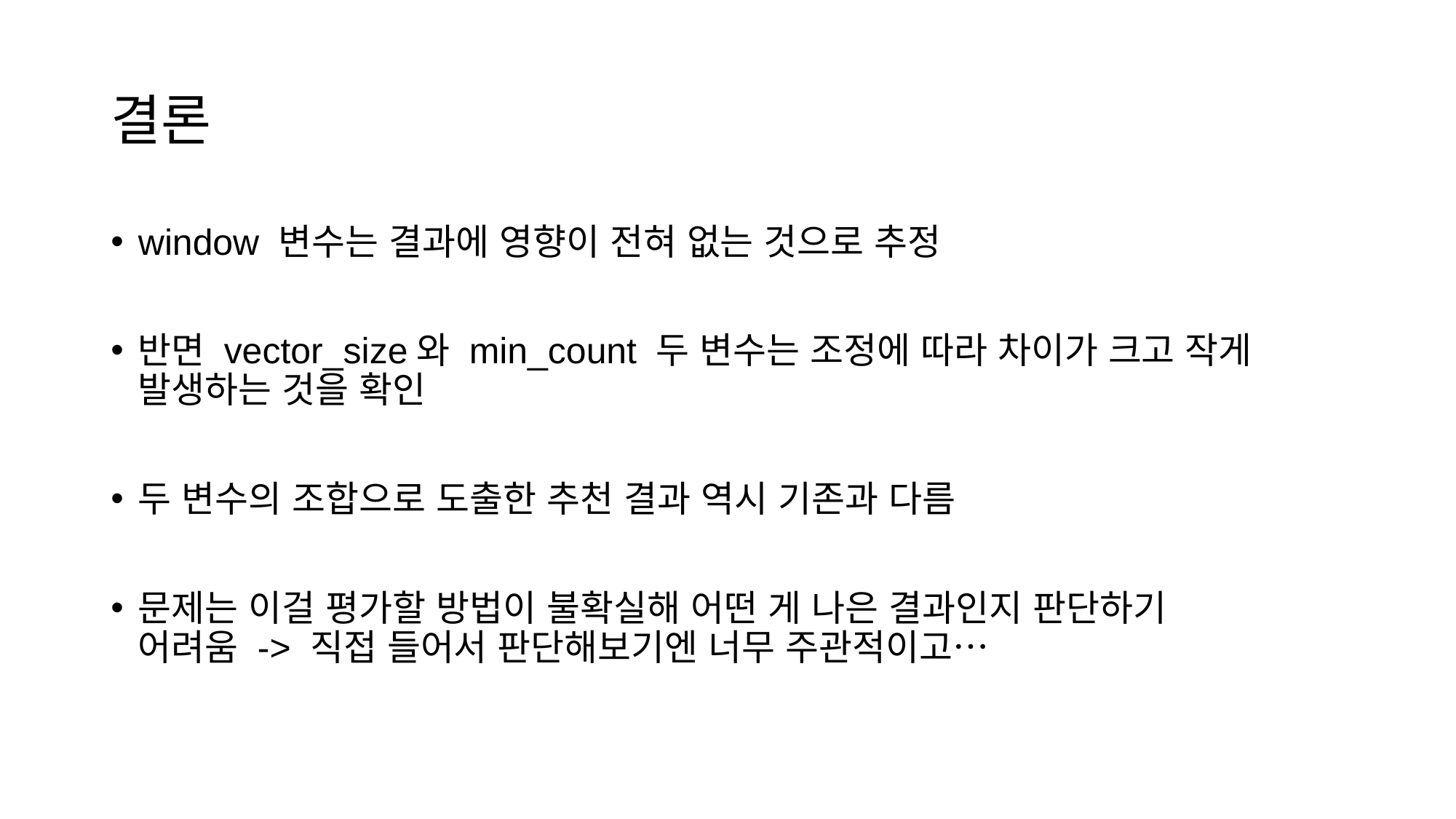

# 결론
window 변수는 결과에 영향이 전혀 없는 것으로 추정

반면 vector_size와 min_count 두 변수는 조정에 따라 차이가 크고 작게
발생하는 것을 확인

두 변수의 조합으로 도출한 추천 결과 역시 기존과 다름

문제는 이걸 평가할 방법이 불확실해 어떤 게 나은 결과인지 판단하기
어려움 -> 직접 들어서 판단해보기엔 너무 주관적이고…